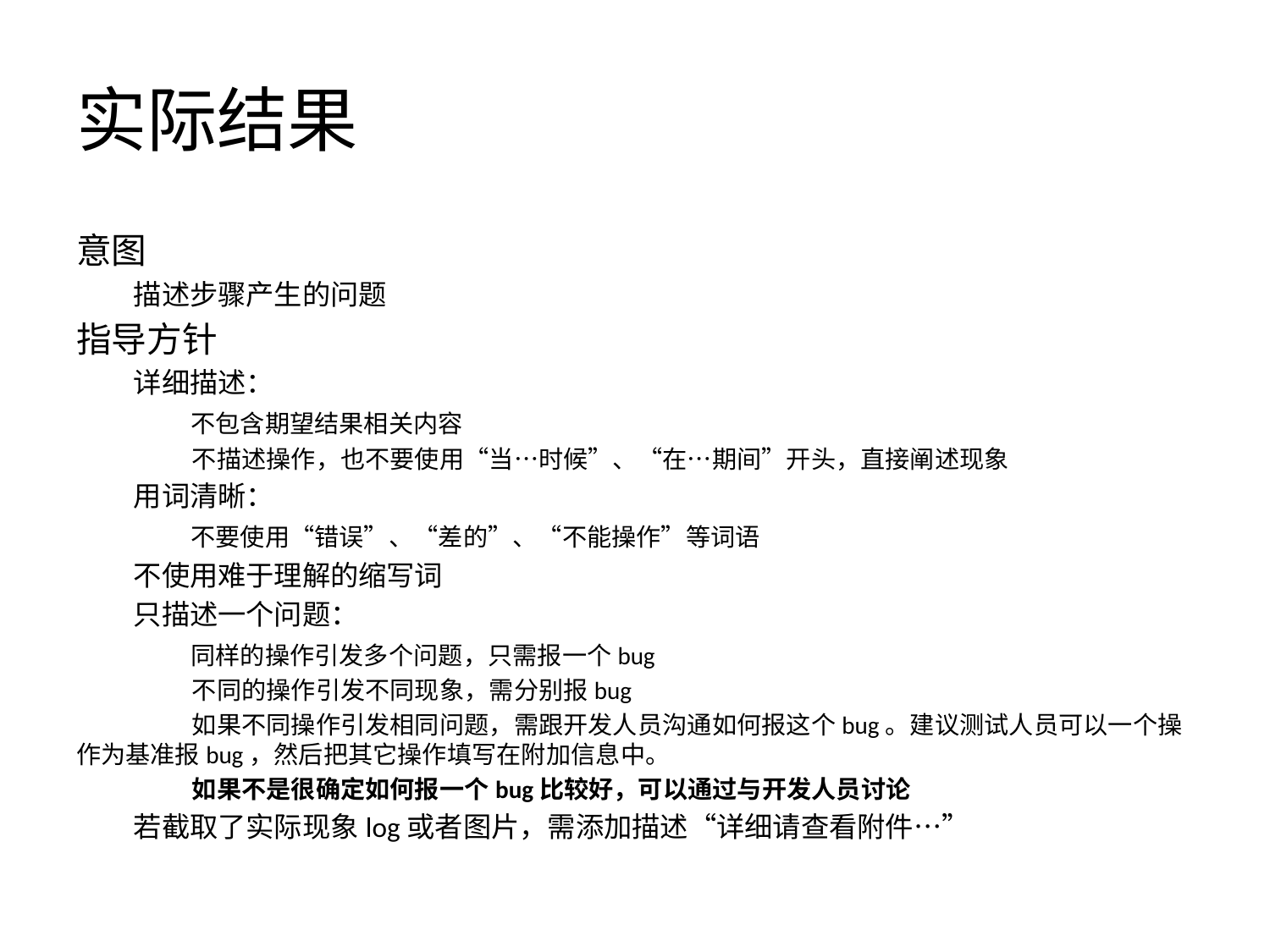

# 实际结果
意图
        描述步骤产生的问题
指导方针
        详细描述：
                 不包含期望结果相关内容
                    不描述操作，也不要使用“当…时候”、“在…期间”开头，直接阐述现象
        用词清晰：
                 不要使用“错误”、“差的”、“不能操作”等词语
        不使用难于理解的缩写词
        只描述一个问题：
                 同样的操作引发多个问题，只需报一个bug
                    不同的操作引发不同现象，需分别报bug
                    如果不同操作引发相同问题，需跟开发人员沟通如何报这个bug。建议测试人员可以一个操作为基准报bug，然后把其它操作填写在附加信息中。
                    如果不是很确定如何报一个bug比较好，可以通过与开发人员讨论
        若截取了实际现象log或者图片，需添加描述“详细请查看附件…”